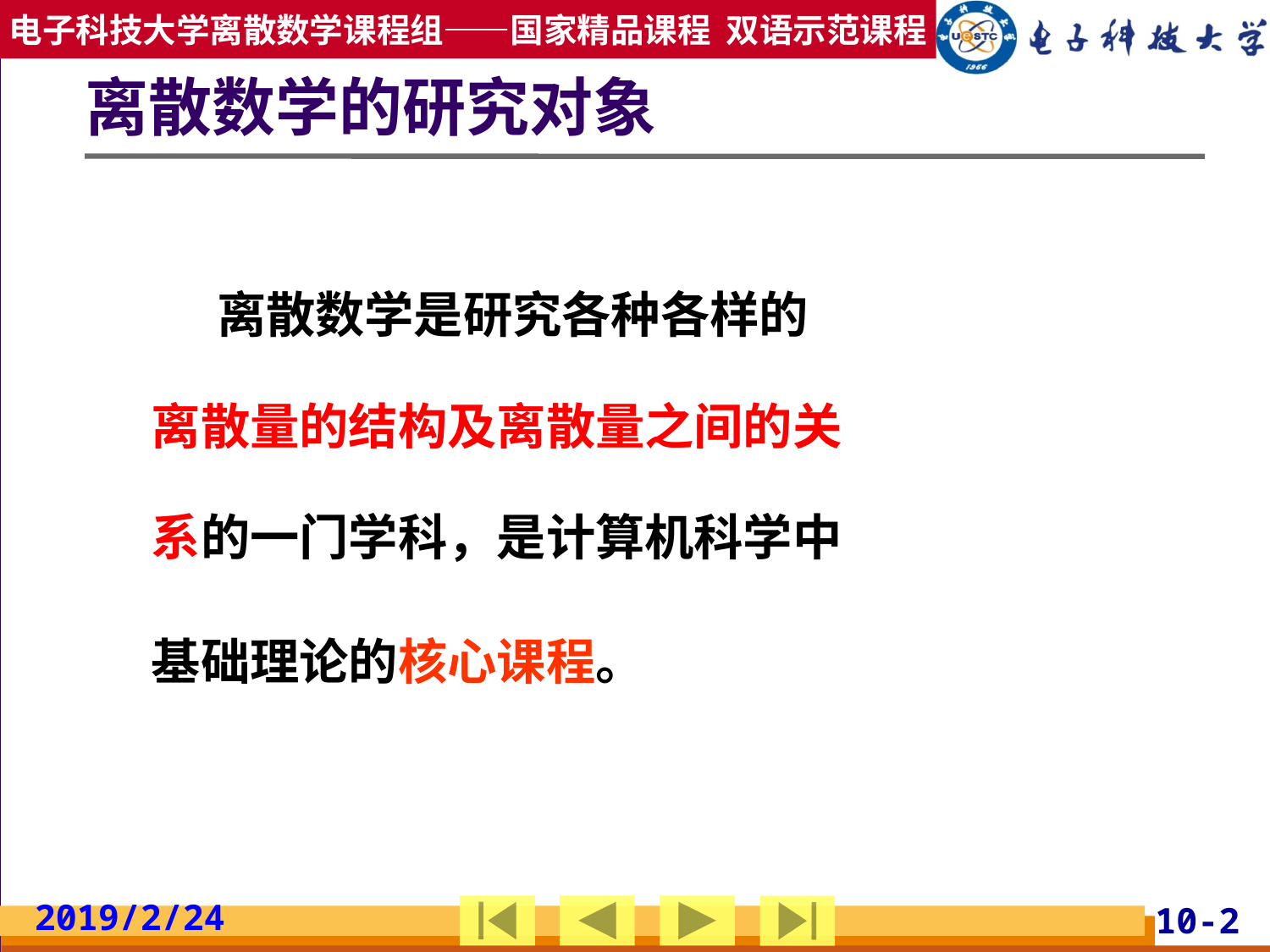

# 离散数学的研究对象
    离散数学是研究各种各样的
离散量的结构及离散量之间的关
系的一门学科，是计算机科学中
基础理论的核心课程。
2019/2/24